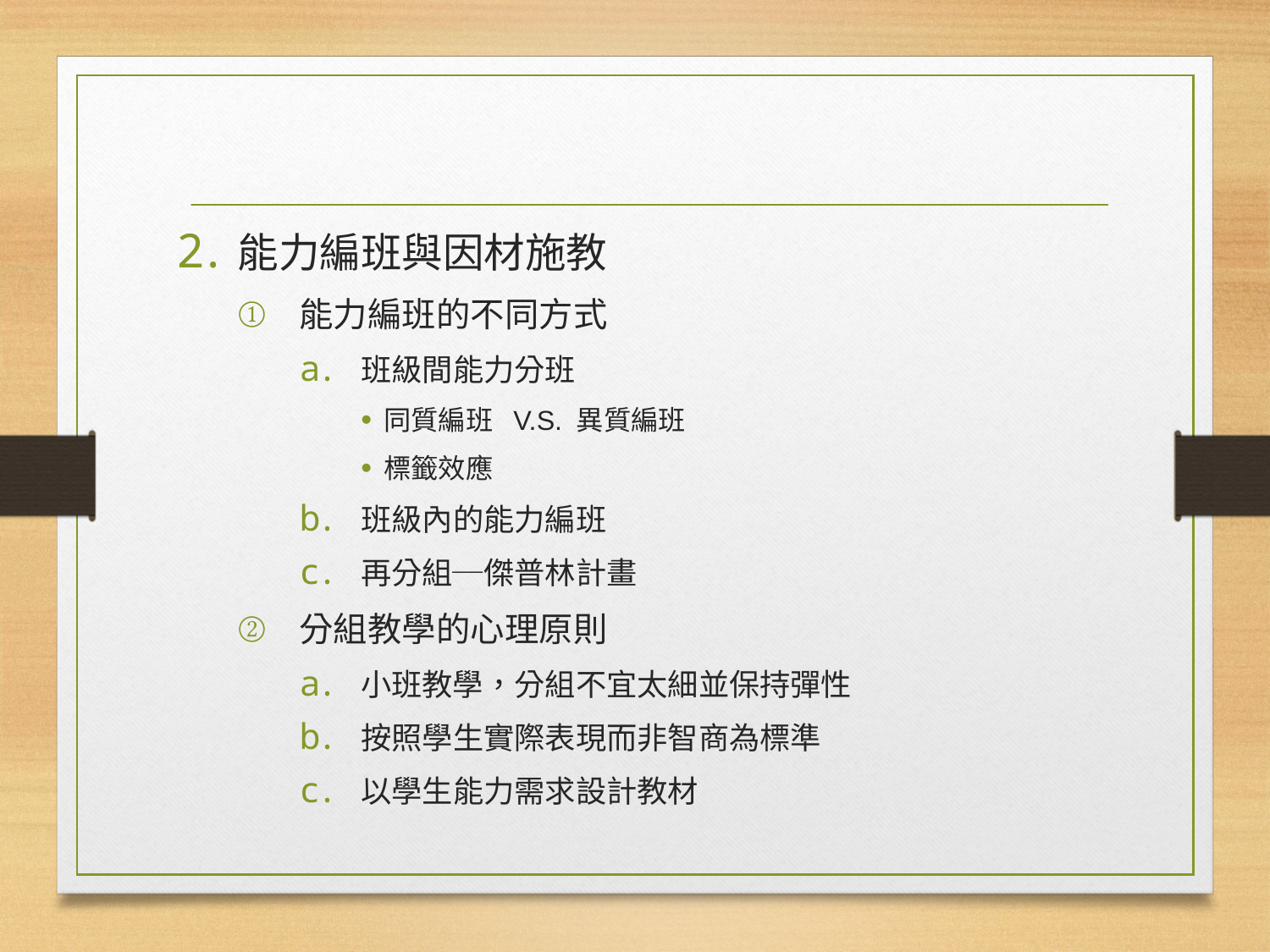

#
能力編班與因材施教
能力編班的不同方式
班級間能力分班
同質編班 V.S. 異質編班
標籤效應
班級內的能力編班
再分組─傑普林計畫
分組教學的心理原則
小班教學，分組不宜太細並保持彈性
按照學生實際表現而非智商為標準
以學生能力需求設計教材